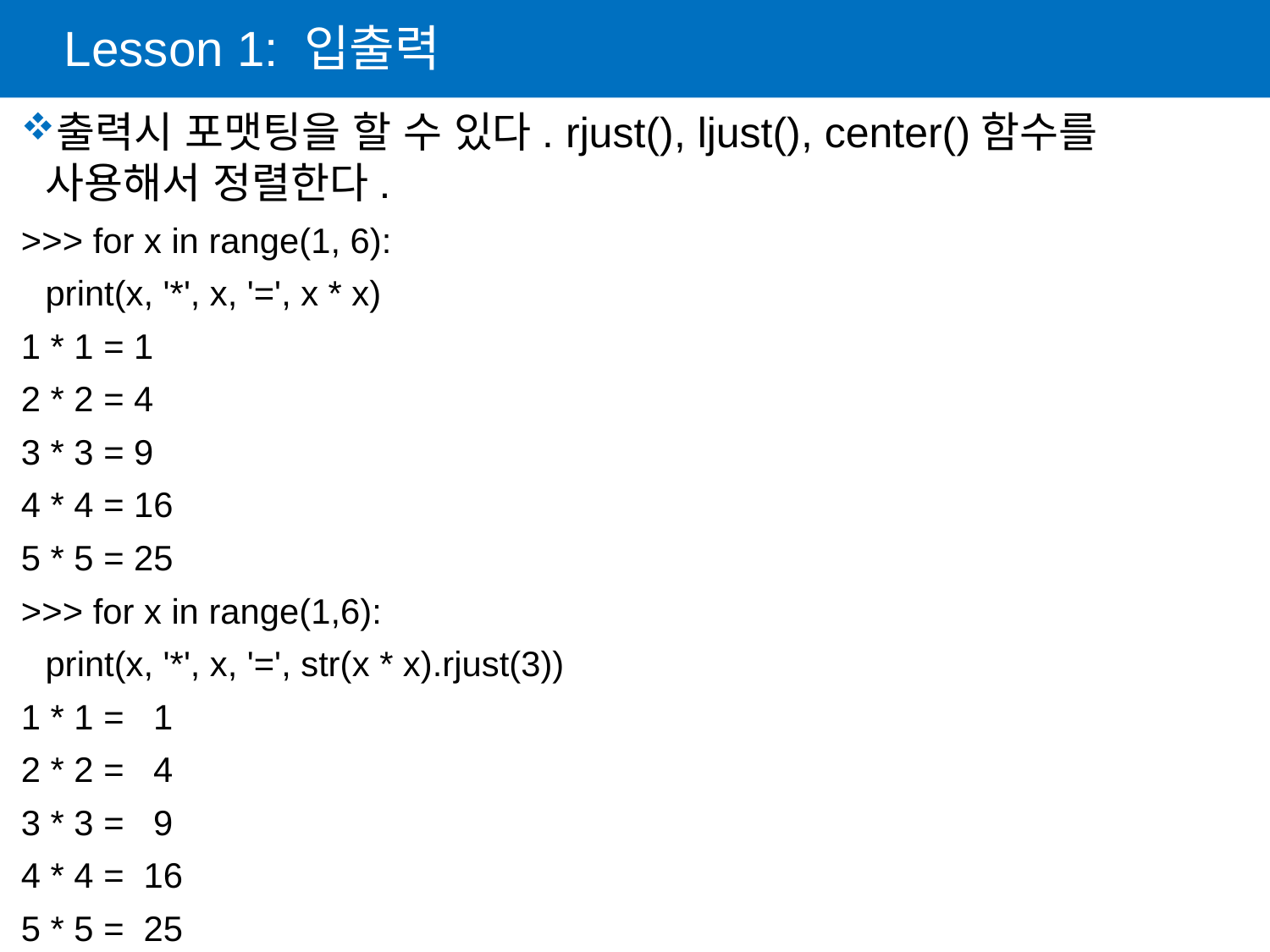

# Lesson 1: 입출력
출력시 포맷팅을 할 수 있다. rjust(), ljust(), center()함수를 사용해서 정렬한다.
>>> for x in range(1, 6):
	print(x, '*', x, '=', x * x)
1 * 1 = 1
2 * 2 = 4
3 * 3 = 9
4 * 4 = 16
5 * 5 = 25
>>> for x in range(1,6):
	print(x, '*', x, '=', str(x * x).rjust(3))
1 * 1 =   1
2 * 2 =   4
3 * 3 =   9
4 * 4 =  16
5 * 5 =  25